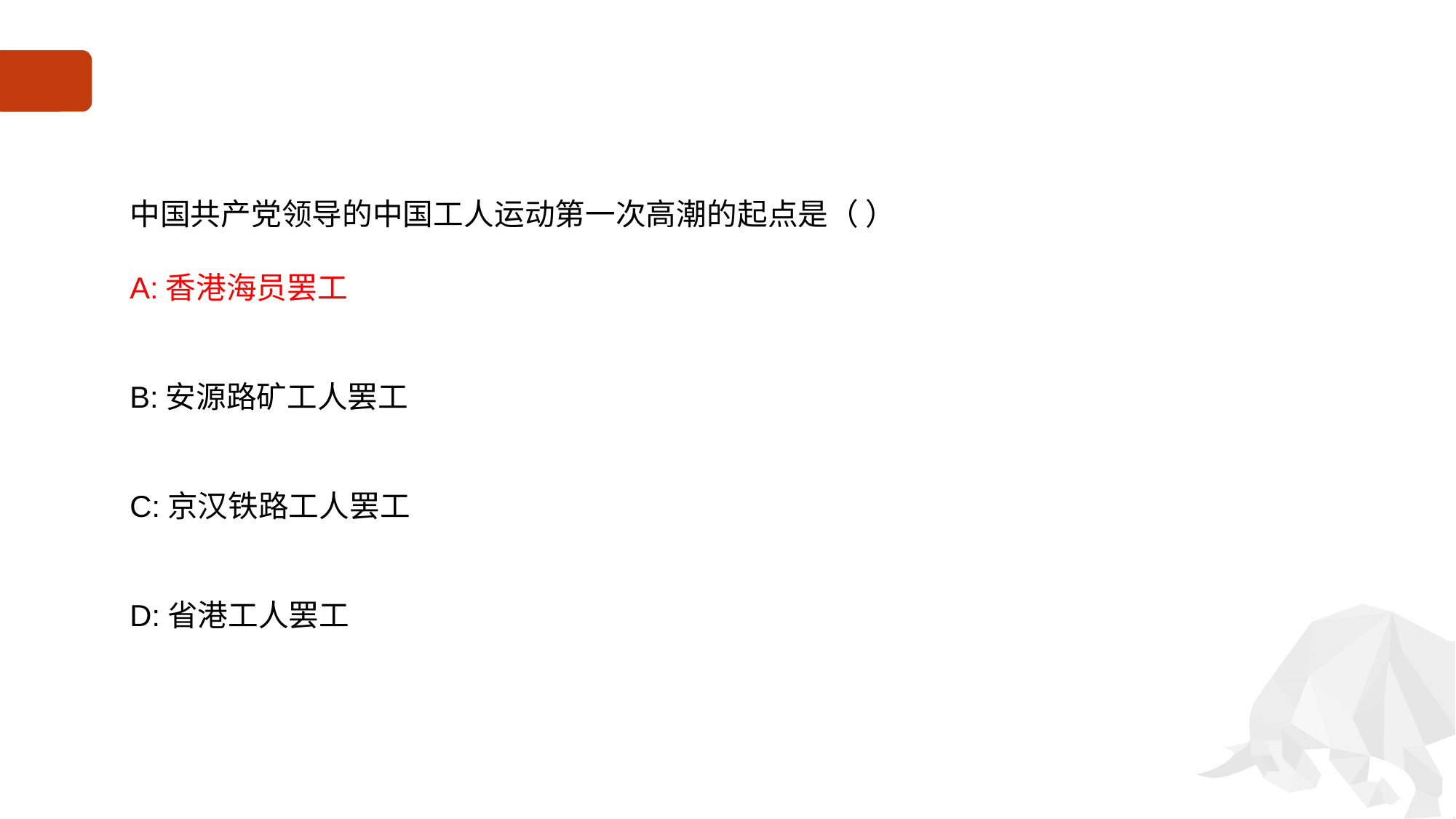

#
中国共产党领导的中国工人运动第一次高潮的起点是（ ）

A:香港海员罢工

B:安源路矿工人罢工

C:京汉铁路工人罢工

D:省港工人罢工